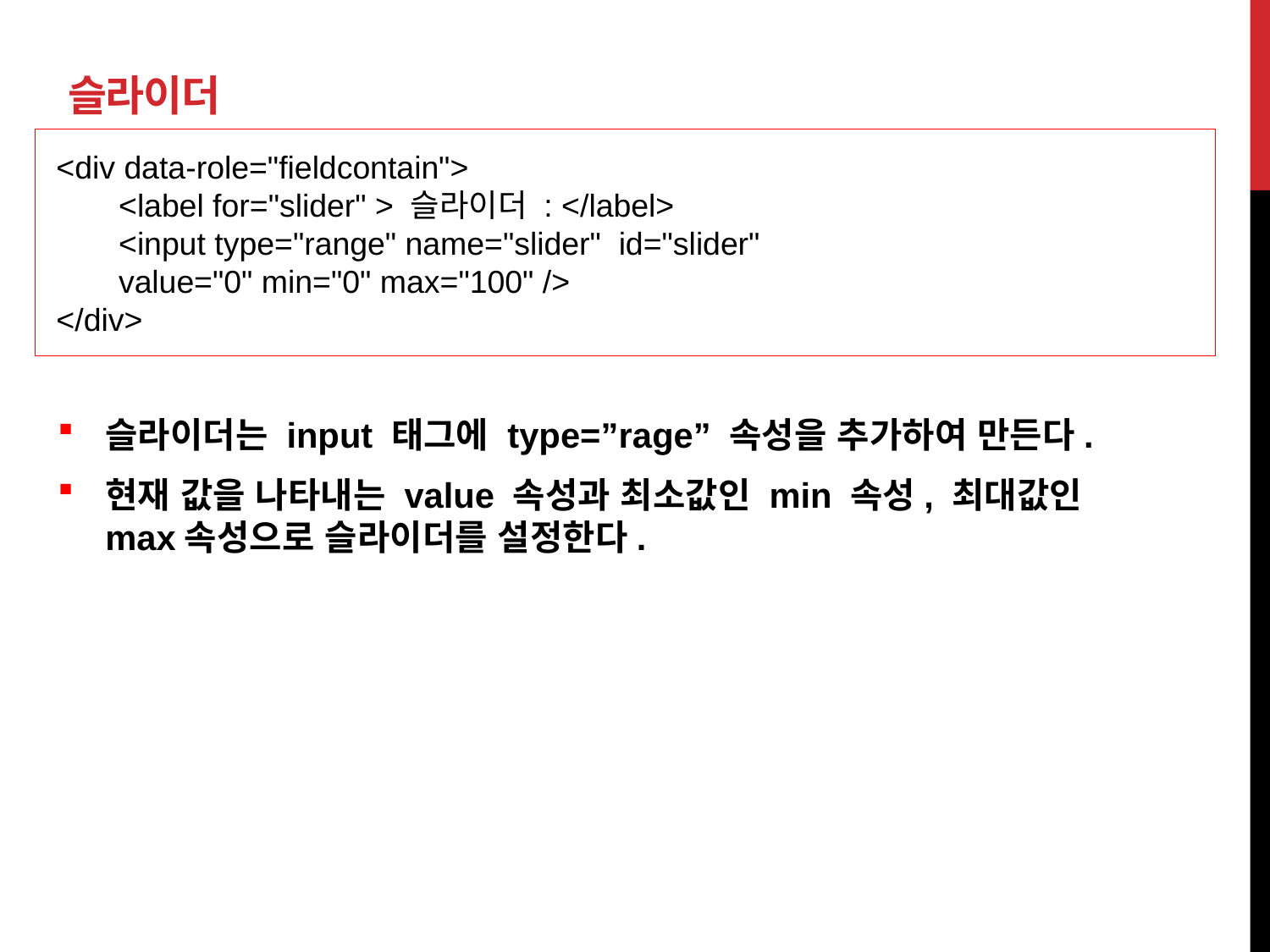

# 슬라이더
 <div data-role="fieldcontain">
        <label for="slider" > 슬라이더 : </label>
        <input type="range" name="slider"  id="slider"
        value="0" min="0" max="100" />
 </div>
슬라이더는 input 태그에 type=”rage” 속성을 추가하여 만든다.
현재 값을 나타내는 value 속성과 최소값인 min 속성, 최대값인 max속성으로 슬라이더를 설정한다.